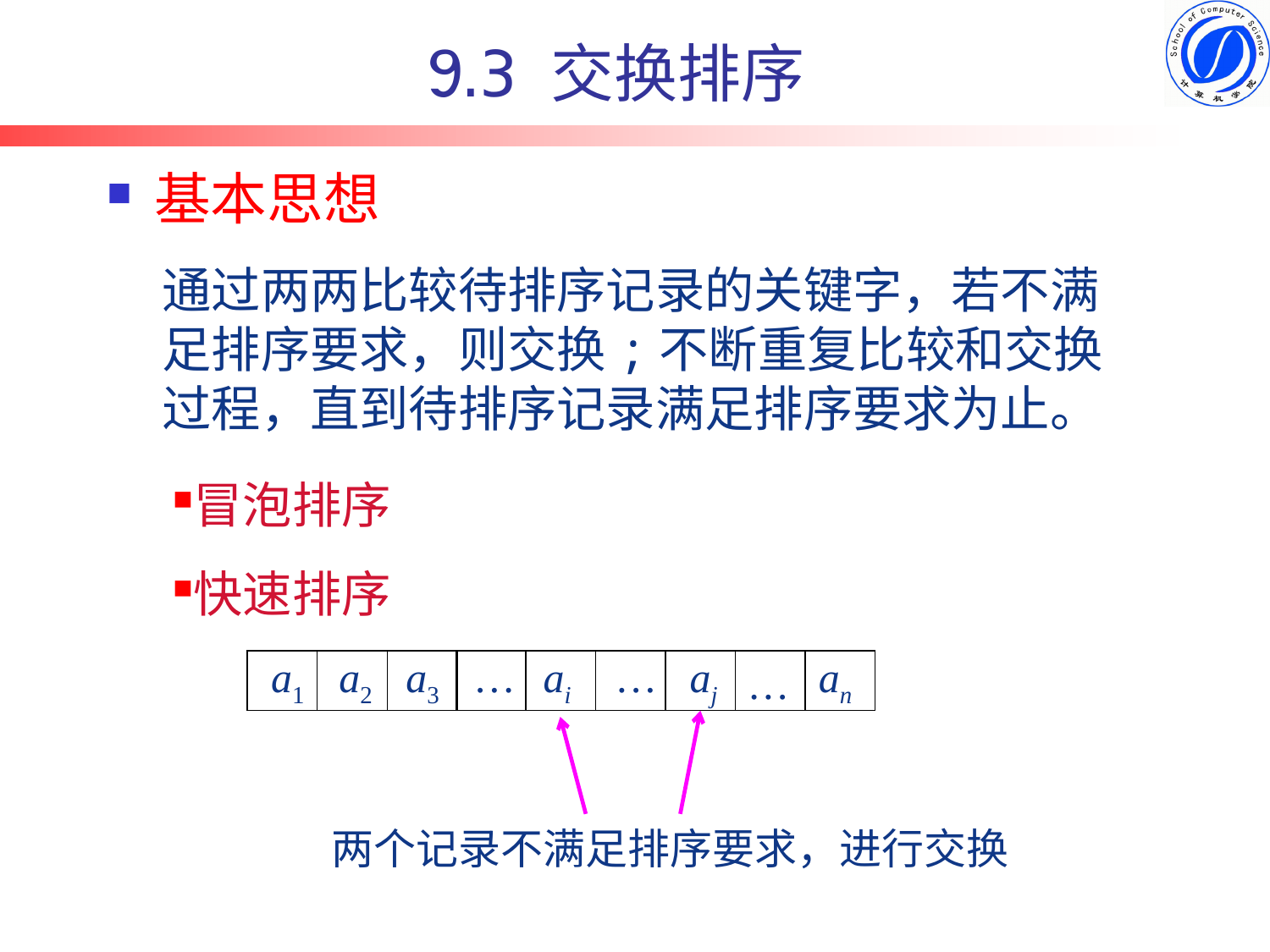

# 9.3 交换排序
基本思想
通过两两比较待排序记录的关键字，若不满足排序要求，则交换;不断重复比较和交换过程，直到待排序记录满足排序要求为止。
冒泡排序
快速排序
a1
a2
a3
…
…
an
…
ai
aj

两个记录不满足排序要求，进行交换